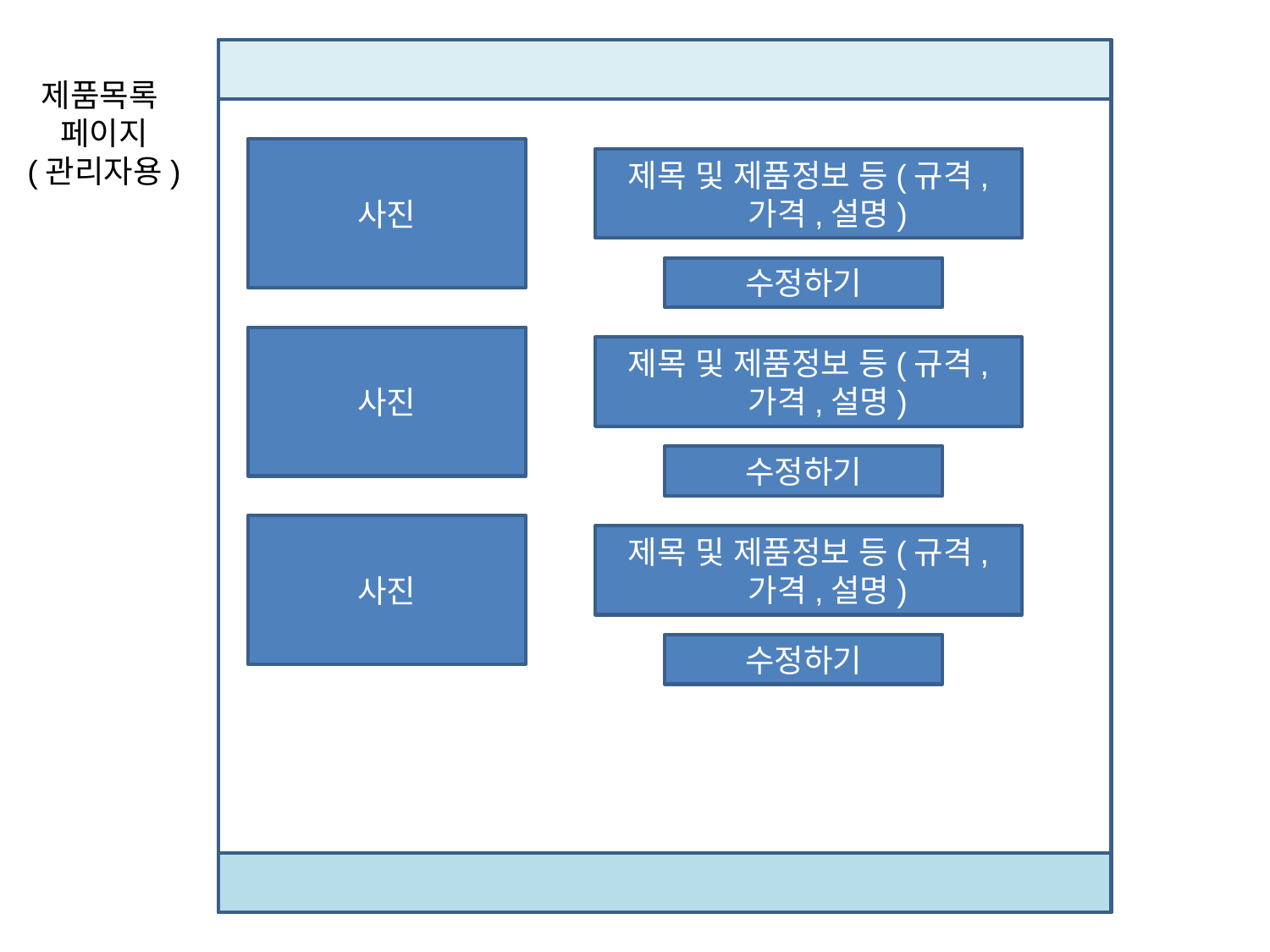

제품목록
페이지
(관리자용)
사진
제목 및 제품정보 등(규격, 가격,설명)
수정하기
사진
제목 및 제품정보 등(규격, 가격,설명)
수정하기
사진
제목 및 제품정보 등(규격, 가격,설명)
수정하기